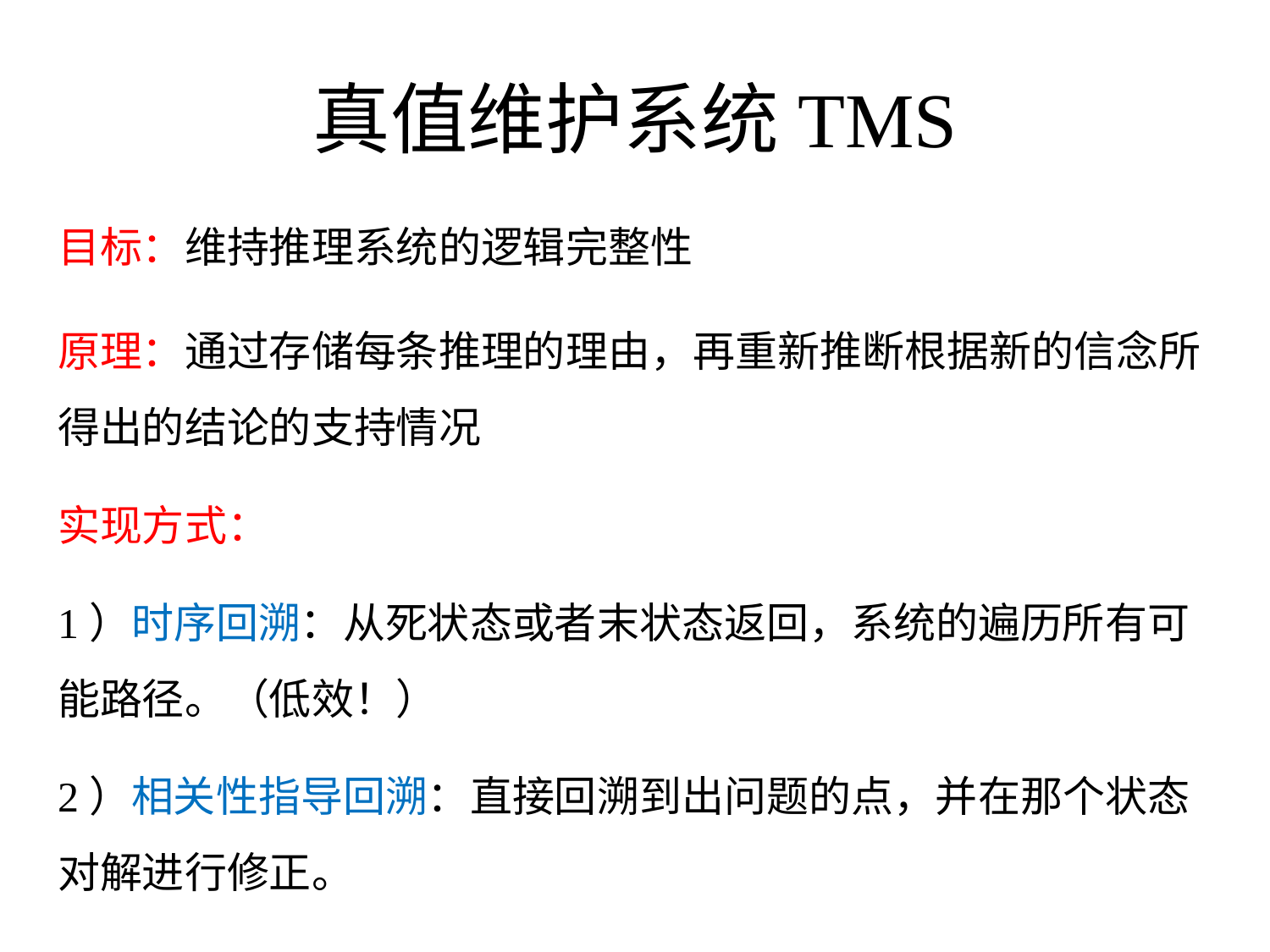

# 真值维护系统TMS
目标：维持推理系统的逻辑完整性
原理：通过存储每条推理的理由，再重新推断根据新的信念所得出的结论的支持情况
实现方式：
1）时序回溯：从死状态或者末状态返回，系统的遍历所有可能路径。（低效！）
2）相关性指导回溯：直接回溯到出问题的点，并在那个状态对解进行修正。